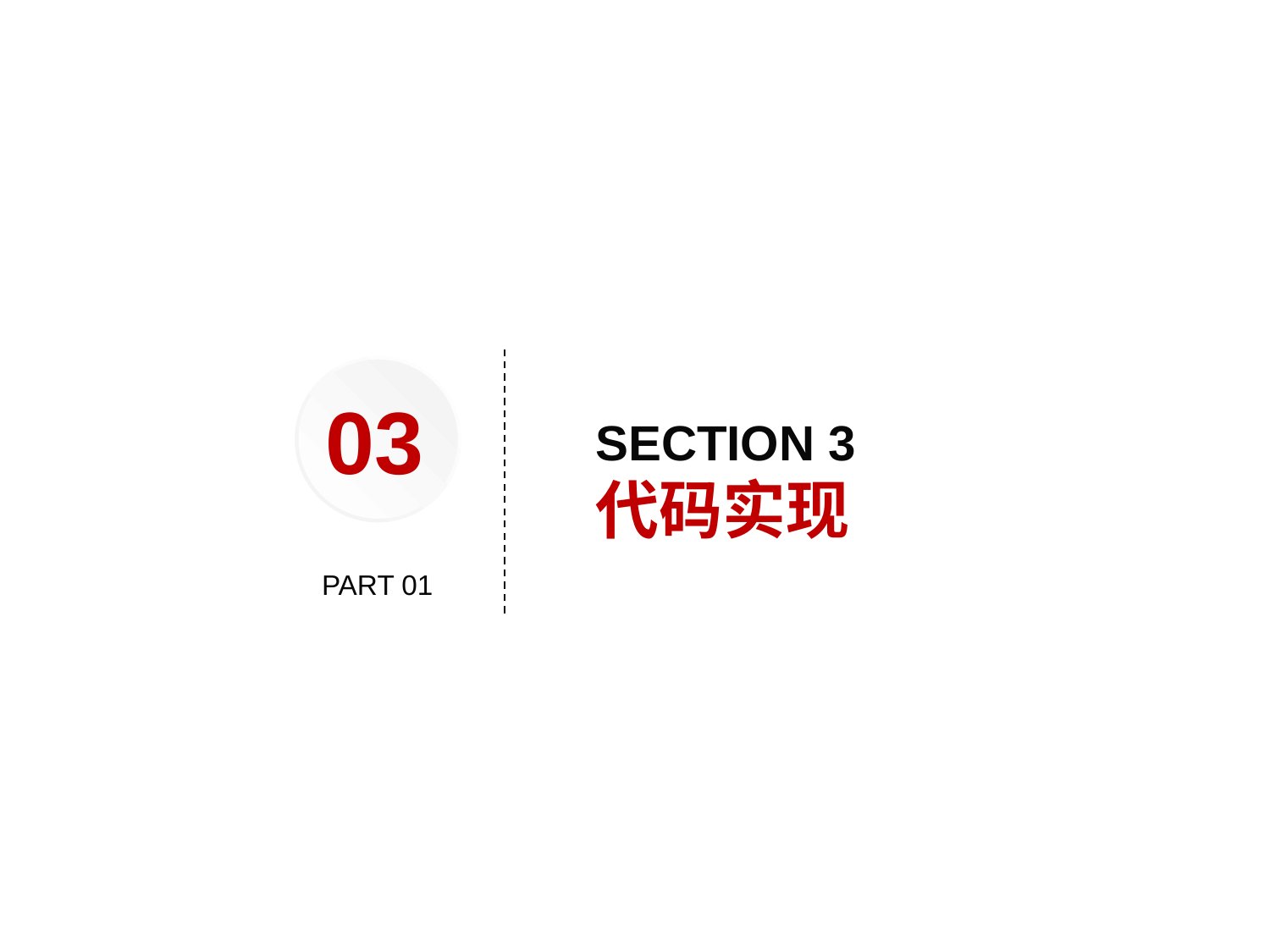

03
 SECTION 3
代码实现
PART 01

11